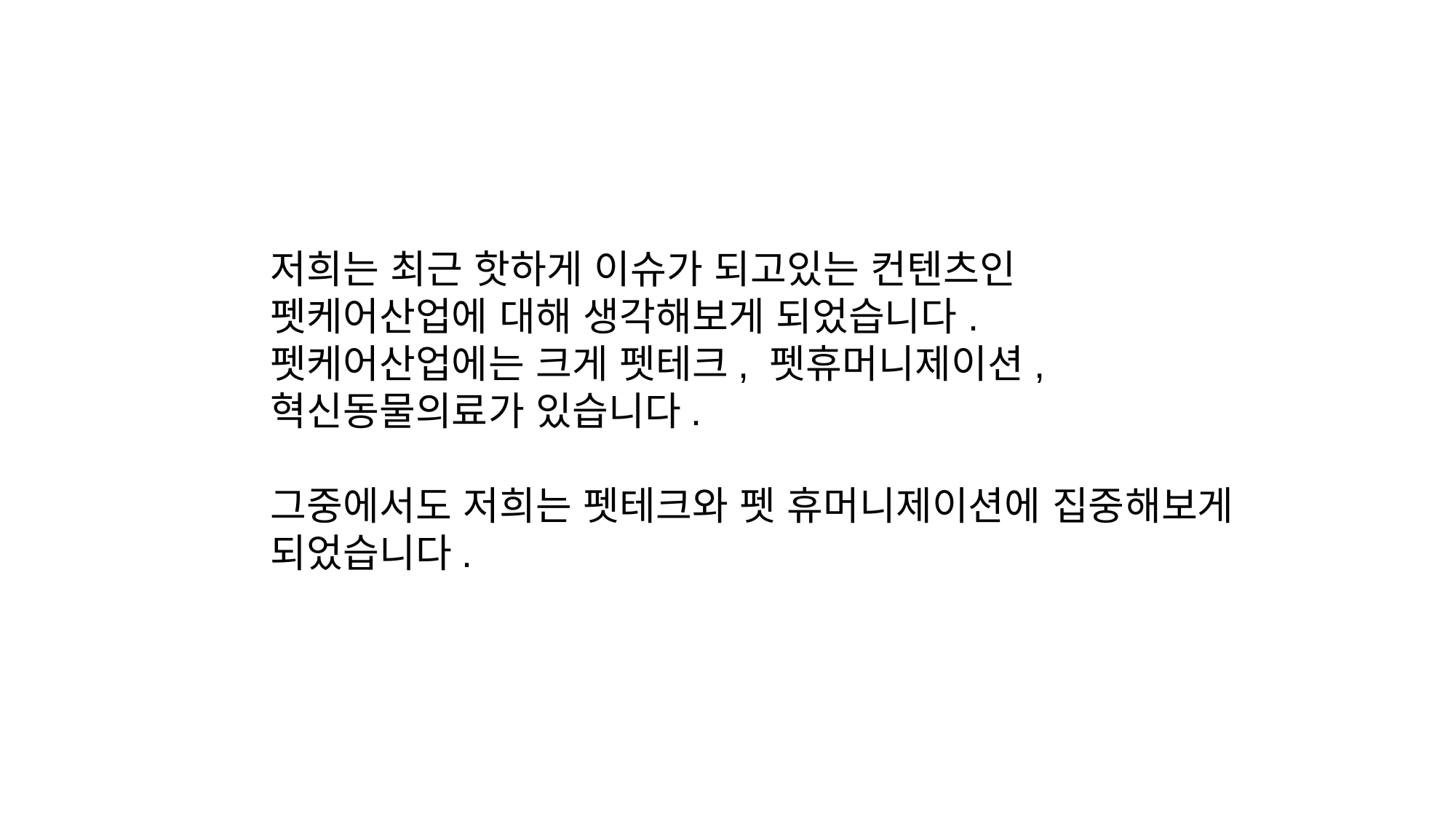

저희는 최근 핫하게 이슈가 되고있는 컨텐츠인
펫케어산업에 대해 생각해보게 되었습니다.
펫케어산업에는 크게 펫테크, 펫휴머니제이션, 혁신동물의료가 있습니다.

그중에서도 저희는 펫테크와 펫 휴머니제이션에 집중해보게 되었습니다.